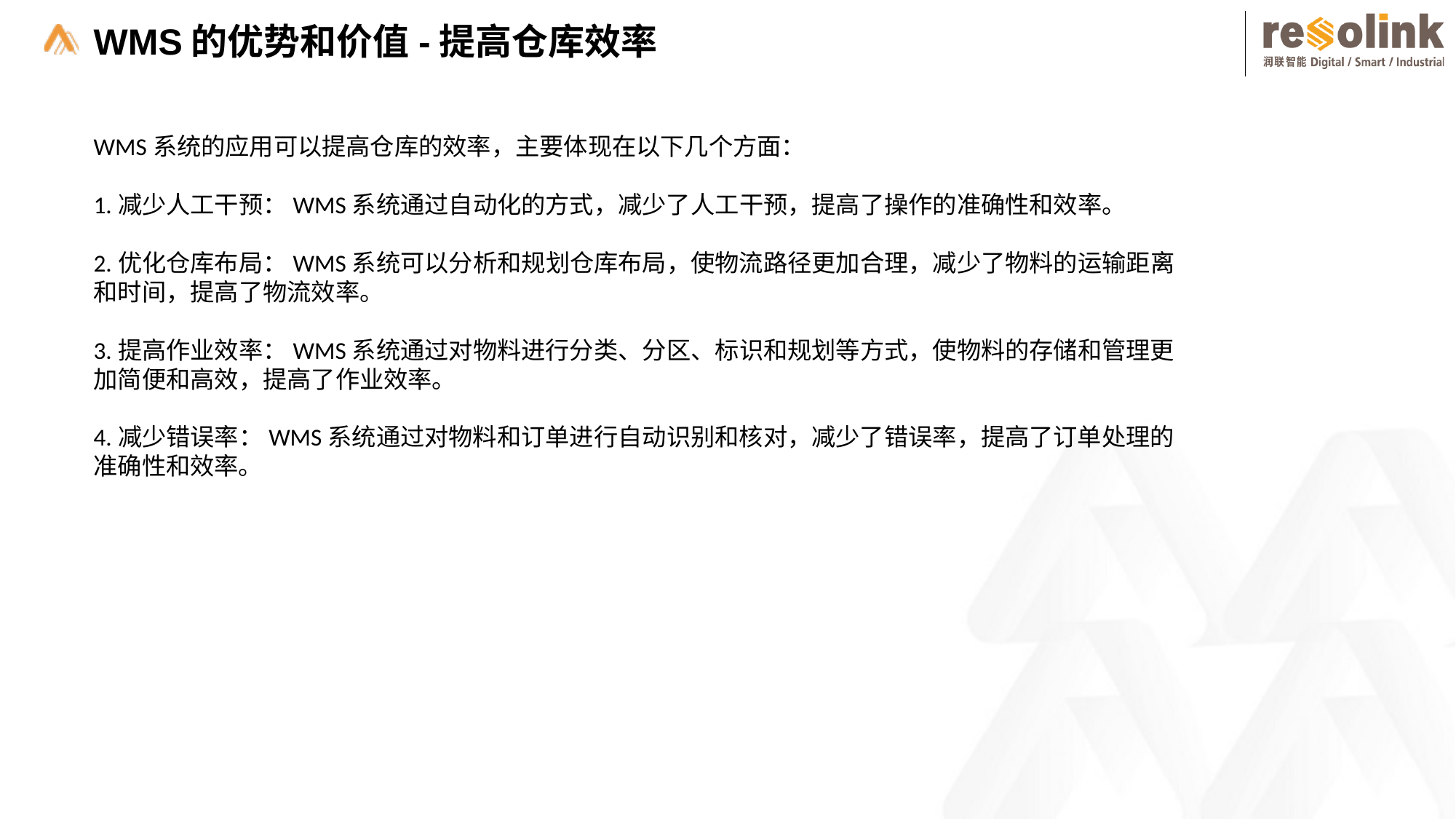

WMS的优势和价值-提高仓库效率
WMS系统的应用可以提高仓库的效率，主要体现在以下几个方面：

1.减少人工干预：WMS系统通过自动化的方式，减少了人工干预，提高了操作的准确性和效率。

2.优化仓库布局：WMS系统可以分析和规划仓库布局，使物流路径更加合理，减少了物料的运输距离和时间，提高了物流效率。

3.提高作业效率：WMS系统通过对物料进行分类、分区、标识和规划等方式，使物料的存储和管理更加简便和高效，提高了作业效率。

4.减少错误率：WMS系统通过对物料和订单进行自动识别和核对，减少了错误率，提高了订单处理的准确性和效率。